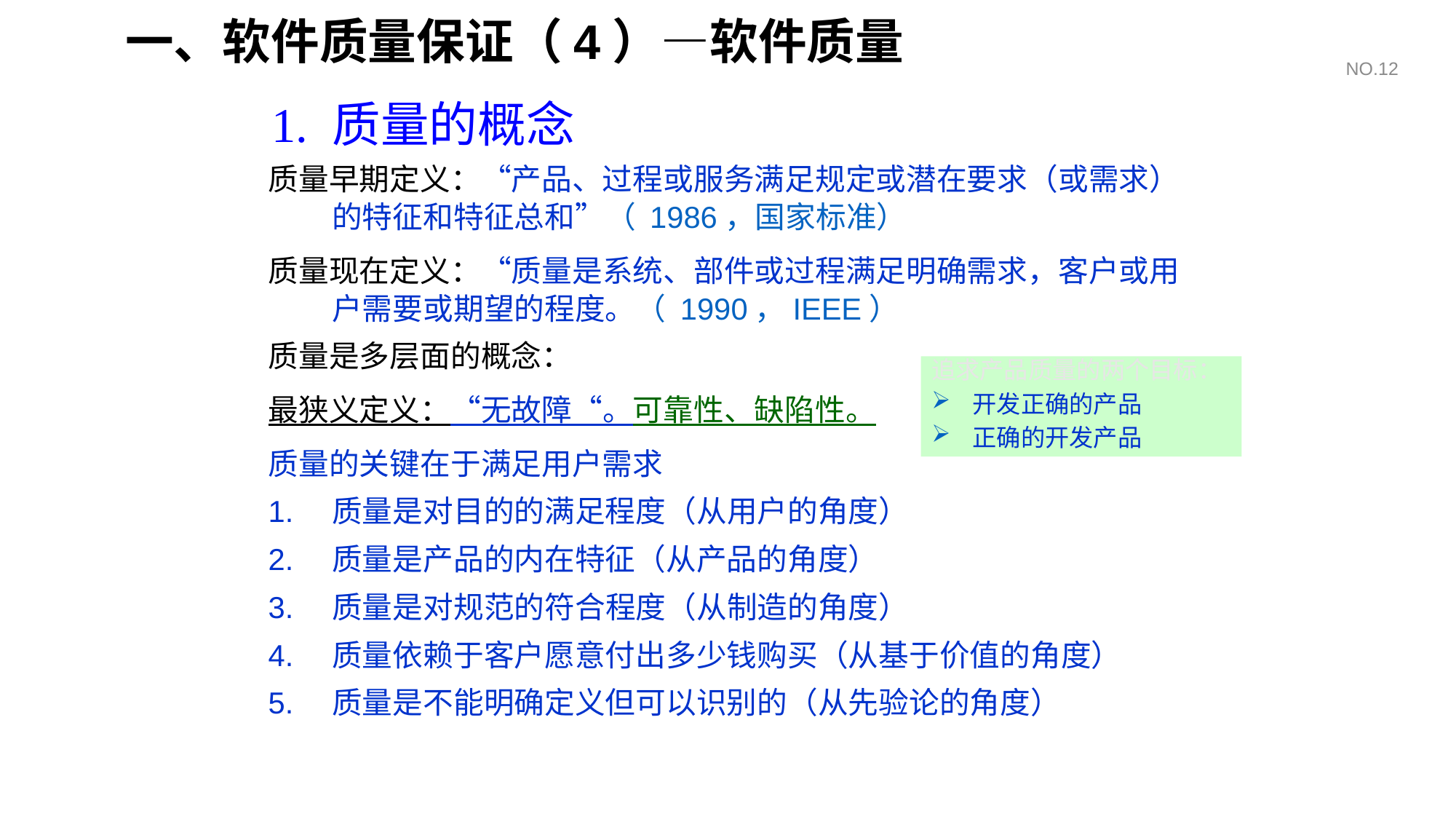

# 一、软件质量保证（4）—软件质量
NO.12
1. 质量的概念
质量早期定义：“产品、过程或服务满足规定或潜在要求（或需求）的特征和特征总和”（ 1986，国家标准）
质量现在定义：“质量是系统、部件或过程满足明确需求，客户或用户需要或期望的程度。（ 1990，IEEE）
质量是多层面的概念：
最狭义定义：“无故障“。可靠性、缺陷性。
质量的关键在于满足用户需求
质量是对目的的满足程度（从用户的角度）
质量是产品的内在特征（从产品的角度）
质量是对规范的符合程度（从制造的角度）
质量依赖于客户愿意付出多少钱购买（从基于价值的角度）
质量是不能明确定义但可以识别的（从先验论的角度）
追求产品质量的两个目标：
开发正确的产品
正确的开发产品